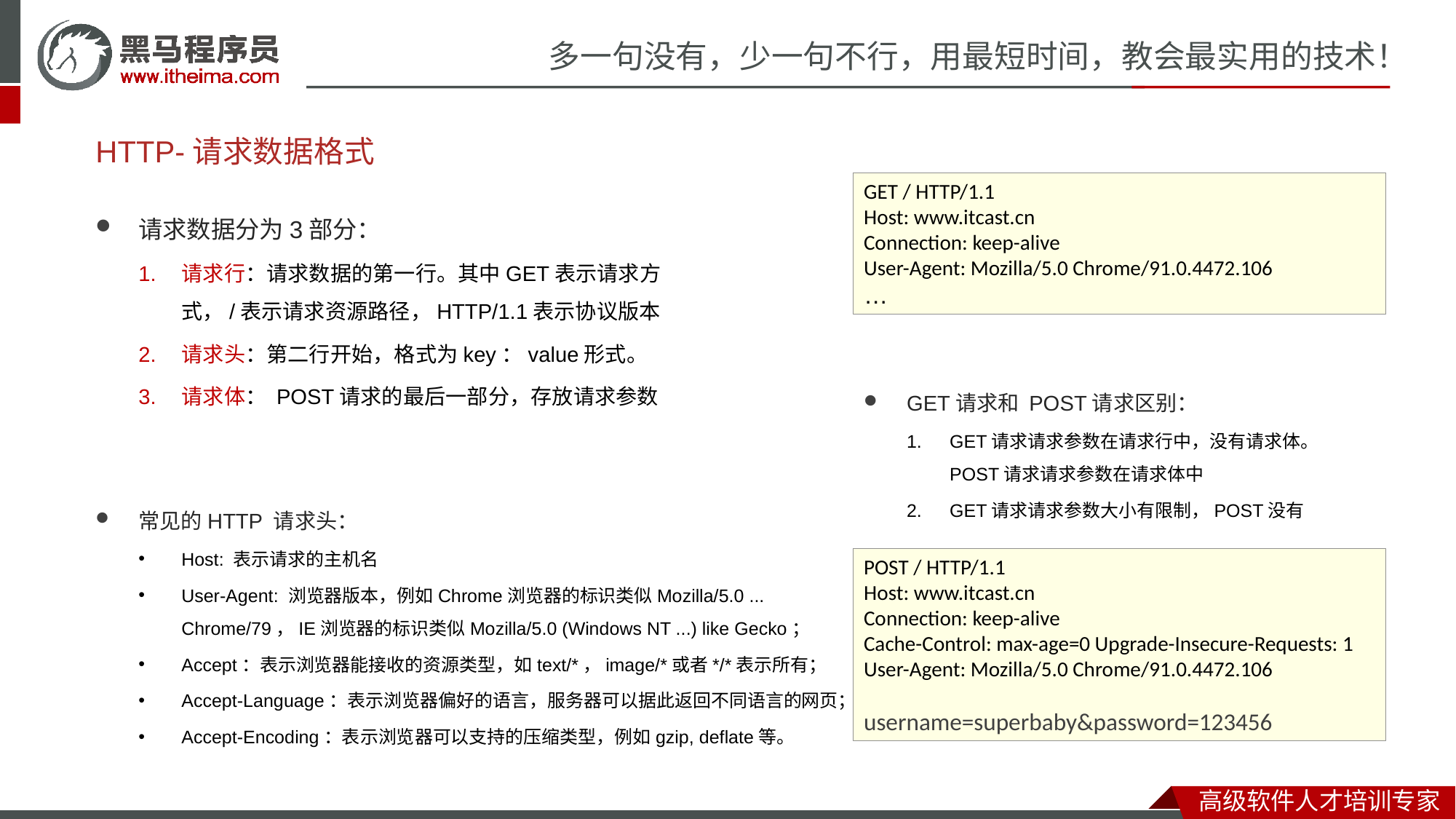

# HTTP-请求数据格式
GET / HTTP/1.1
Host: www.itcast.cn
Connection: keep-alive
User-Agent: Mozilla/5.0 Chrome/91.0.4472.106
…
请求数据分为3部分：
请求行：请求数据的第一行。其中GET表示请求方式，/表示请求资源路径，HTTP/1.1表示协议版本
请求头：第二行开始，格式为key：value形式。
请求体： POST请求的最后一部分，存放请求参数
GET请求和 POST请求区别：
GET请求请求参数在请求行中，没有请求体。POST请求请求参数在请求体中
GET请求请求参数大小有限制，POST没有
常见的HTTP 请求头：
Host: 表示请求的主机名
User-Agent: 浏览器版本，例如Chrome浏览器的标识类似Mozilla/5.0 ... Chrome/79，IE浏览器的标识类似Mozilla/5.0 (Windows NT ...) like Gecko；
Accept：表示浏览器能接收的资源类型，如text/*，image/*或者*/*表示所有；
Accept-Language：表示浏览器偏好的语言，服务器可以据此返回不同语言的网页；
Accept-Encoding：表示浏览器可以支持的压缩类型，例如gzip, deflate等。
POST / HTTP/1.1
Host: www.itcast.cn
Connection: keep-alive
Cache-Control: max-age=0 Upgrade-Insecure-Requests: 1
User-Agent: Mozilla/5.0 Chrome/91.0.4472.106

username=superbaby&password=123456